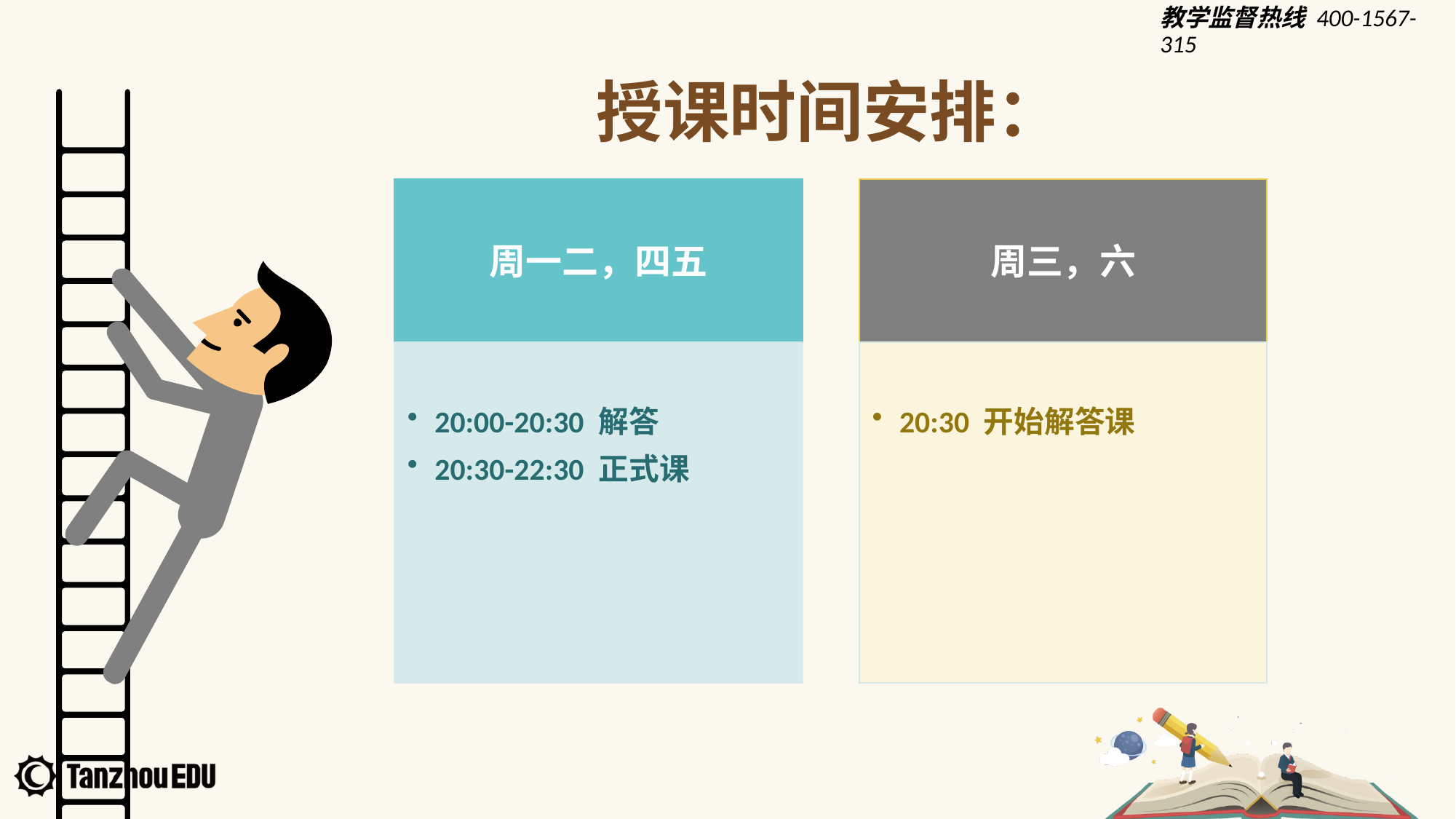

授课时间安排：

周一二，四五

20:00-20:30 解答
20:30-22:30 正式课
周三，六

20:30 开始解答课
​